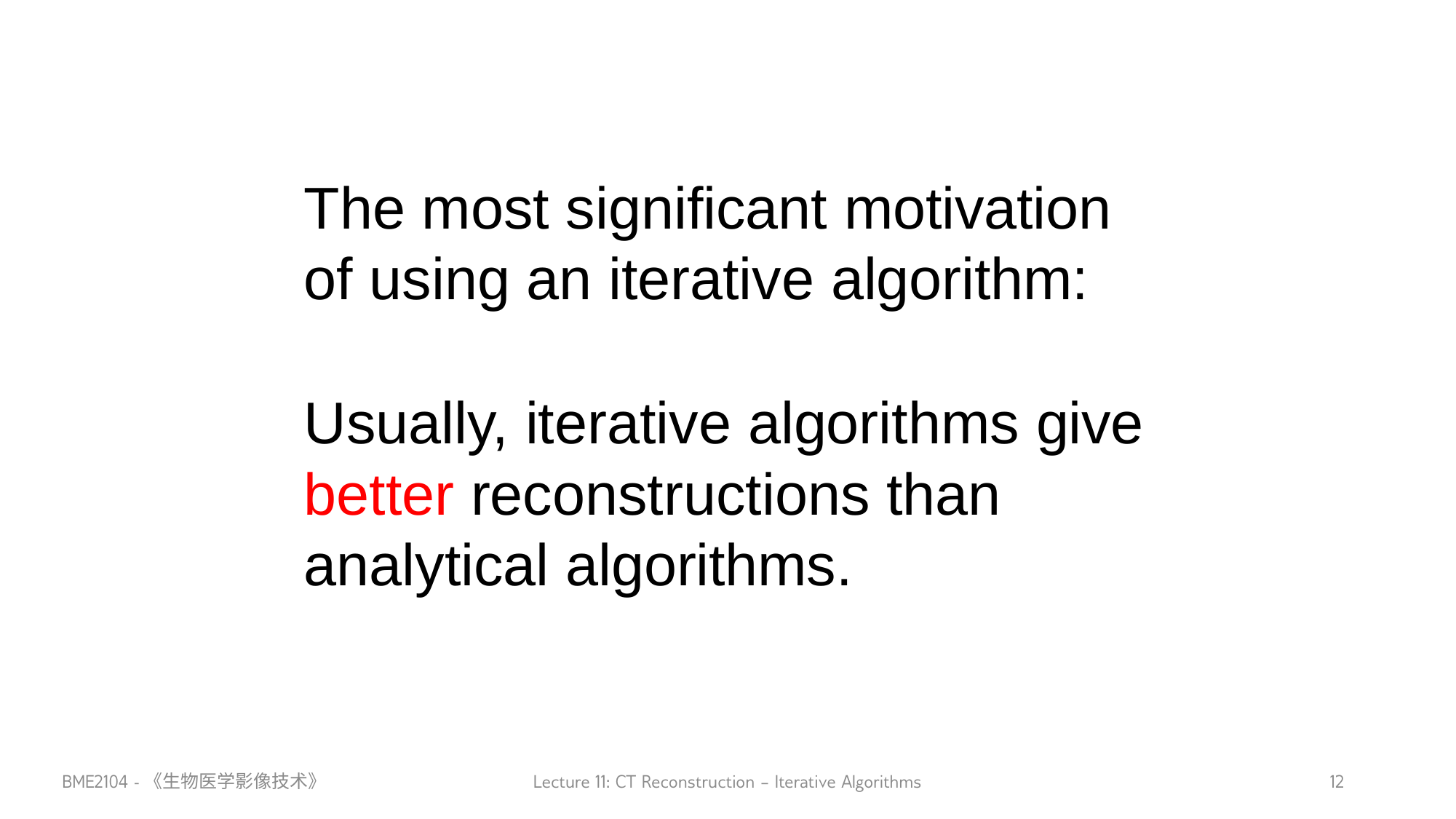

The most significant motivation of using an iterative algorithm:

Usually, iterative algorithms give better reconstructions than analytical algorithms.
BME2104 -《生物医学影像技术》
Lecture 11: CT Reconstruction – Iterative Algorithms
12